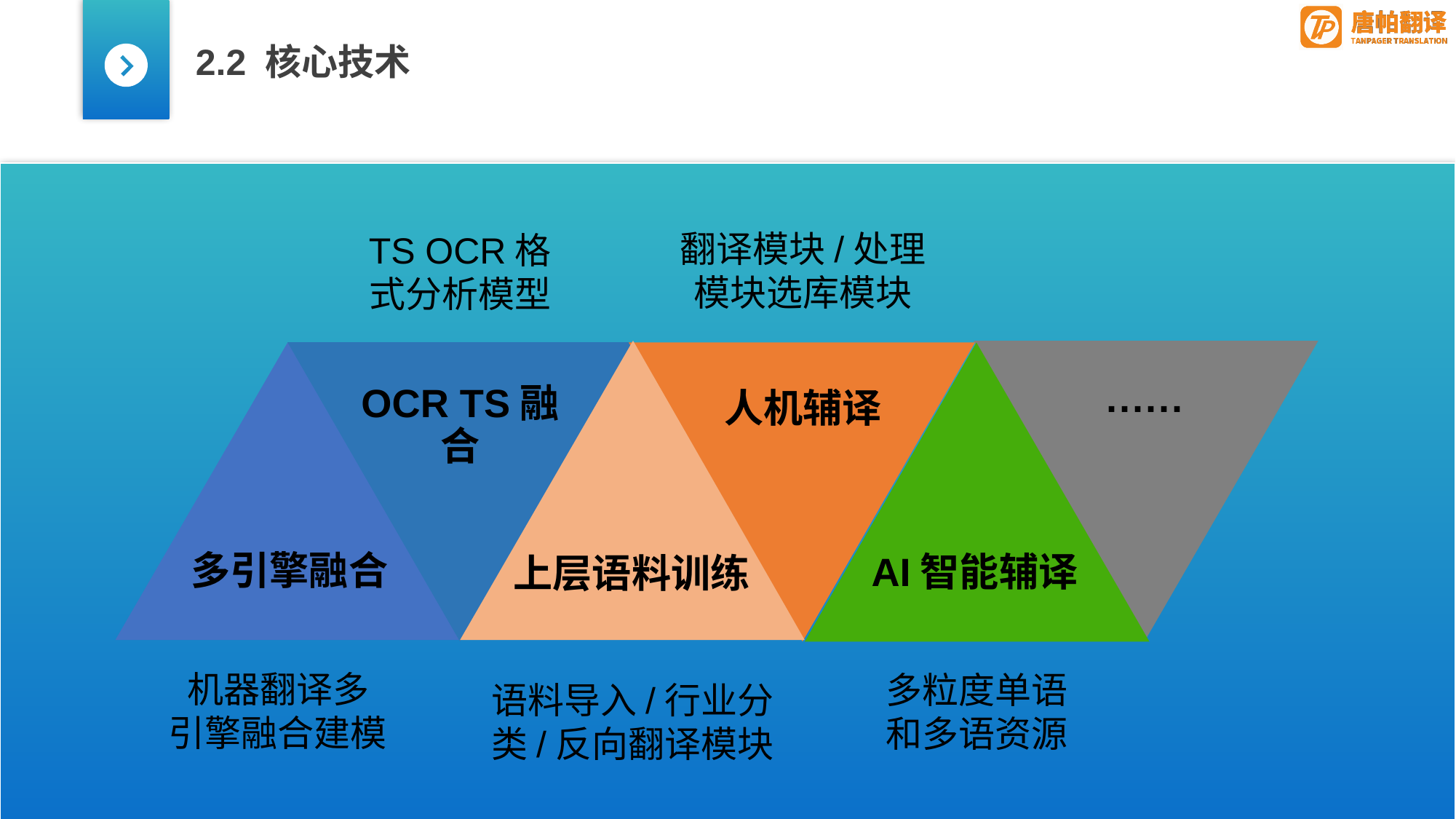

2.2 核心技术

翻译模块/处理模块选库模块

人机辅译
TS OCR格式分析模型

OCR TS融合

上层语料训练
语料导入/行业分类/反向翻译模块

······

多引擎融合

AI智能辅译
多粒度单语
和多语资源
机器翻译多
引擎融合建模